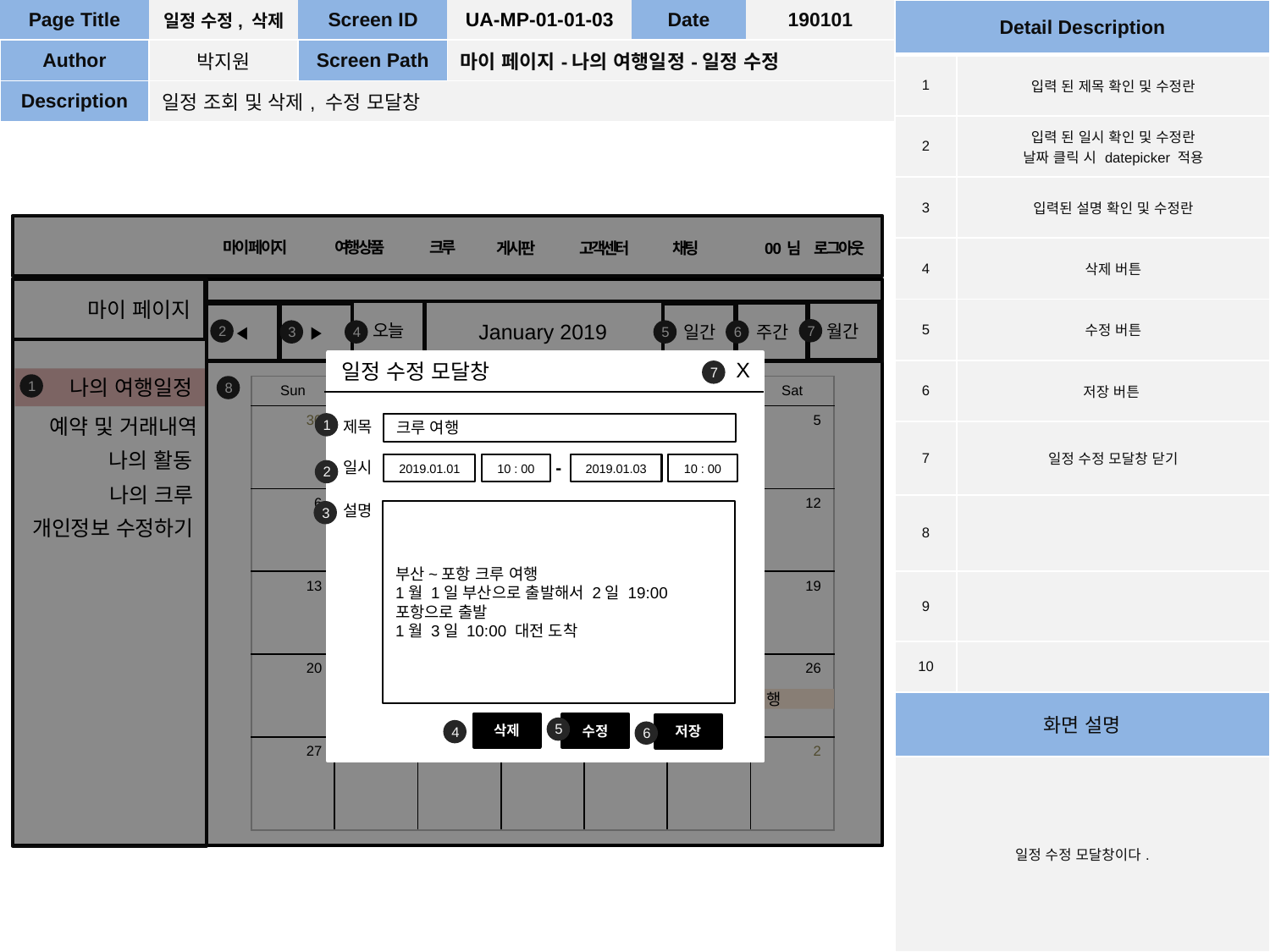

| Page Title | 일정 수정, 삭제 | Screen ID | UA-MP-01-01-03 | Date | 190101 |
| --- | --- | --- | --- | --- | --- |
| Author | 박지원 | Screen Path | 마이 페이지-나의 여행일정-일정 수정 |  |  |
| Description | 일정 조회 및 삭제, 수정 모달창 |  |  |  |  |
| Detail Description |  |
| --- | --- |
| 1 | 입력 된 제목 확인 및 수정란 |
| 2 | 입력 된 일시 확인 및 수정란 날짜 클릭 시 datepicker 적용 |
| 3 | 입력된 설명 확인 및 수정란 |
| 4 | 삭제 버튼 |
| 5 | 수정 버튼 |
| 6 | 저장 버튼 |
| 7 | 일정 수정 모달창 닫기 |
| 8 |  |
| 9 |  |
| 10 |  |
| 화면 설명 |  |
| 일정 수정 모달창이다. |  |

여행상품
크루
마이 페이지
게시판
고객센터
채팅
0 0 님
로그아웃

마이 페이지

오늘
월간
주간
▶
일간
◀
January 2019
7

2

3

4

5

6

X
일정 수정 모달창

7

나의 여행일정
1

8

| Sun | Mon | Tue | Wed | Thu | Fri | Sat |
| --- | --- | --- | --- | --- | --- | --- |
| 30 | 31 | 1 | 2 | 3 | 4 | 5 |
| 6 | 7 | 8 | 9 | 10 | 11 | 12 |
| 13 | 14 | 15 | 16 | 17 | 18 | 19 |
| 20 | 21 | 22 | 23 | 24 | 25 | 26 |
| 27 | 28 | 29 | 30 | 31 | 1 | 2 |
예약 및 거래내역
1

제목
크루 여행
9

크루여행
나의 활동
-
일시
2019.01.03
10 : 00
2019.01.01
10 : 00
2

나의 크루
설명
3

부산~포항 크루 여행
1월 1일 부산으로 출발해서 2일 19:00 포항으로 출발
1월 3일 10:00 대전 도착
개인정보 수정하기
10

자유여행
삭제
5

수정
저장
4

6